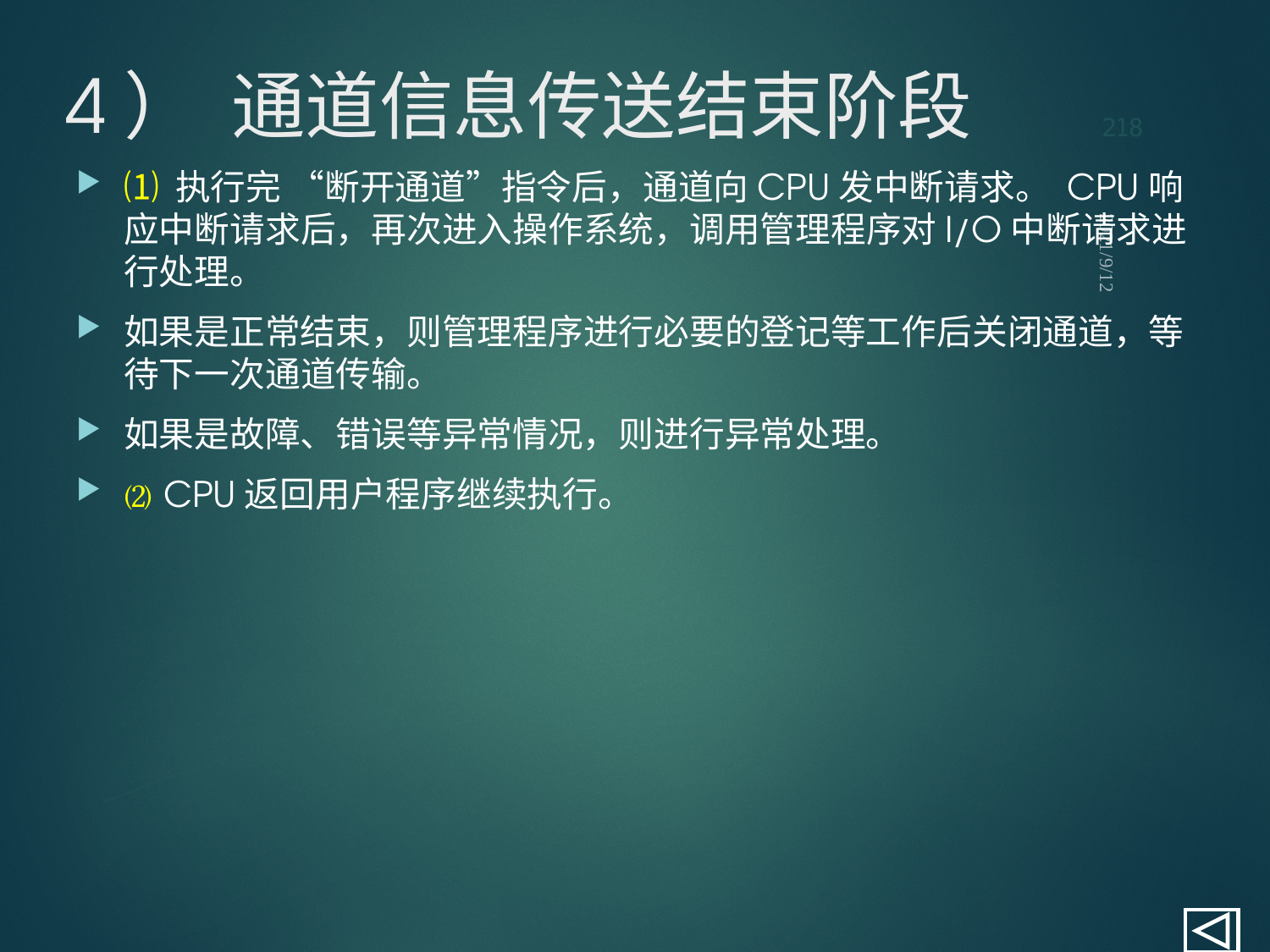

218
# 4）  通道信息传送结束阶段
⑴ 执行完 “断开通道”指令后，通道向CPU发中断请求。 CPU响应中断请求后，再次进入操作系统，调用管理程序对I/O中断请求进行处理。
如果是正常结束，则管理程序进行必要的登记等工作后关闭通道，等待下一次通道传输。
如果是故障、错误等异常情况，则进行异常处理。
⑵ CPU返回用户程序继续执行。
2021/9/12